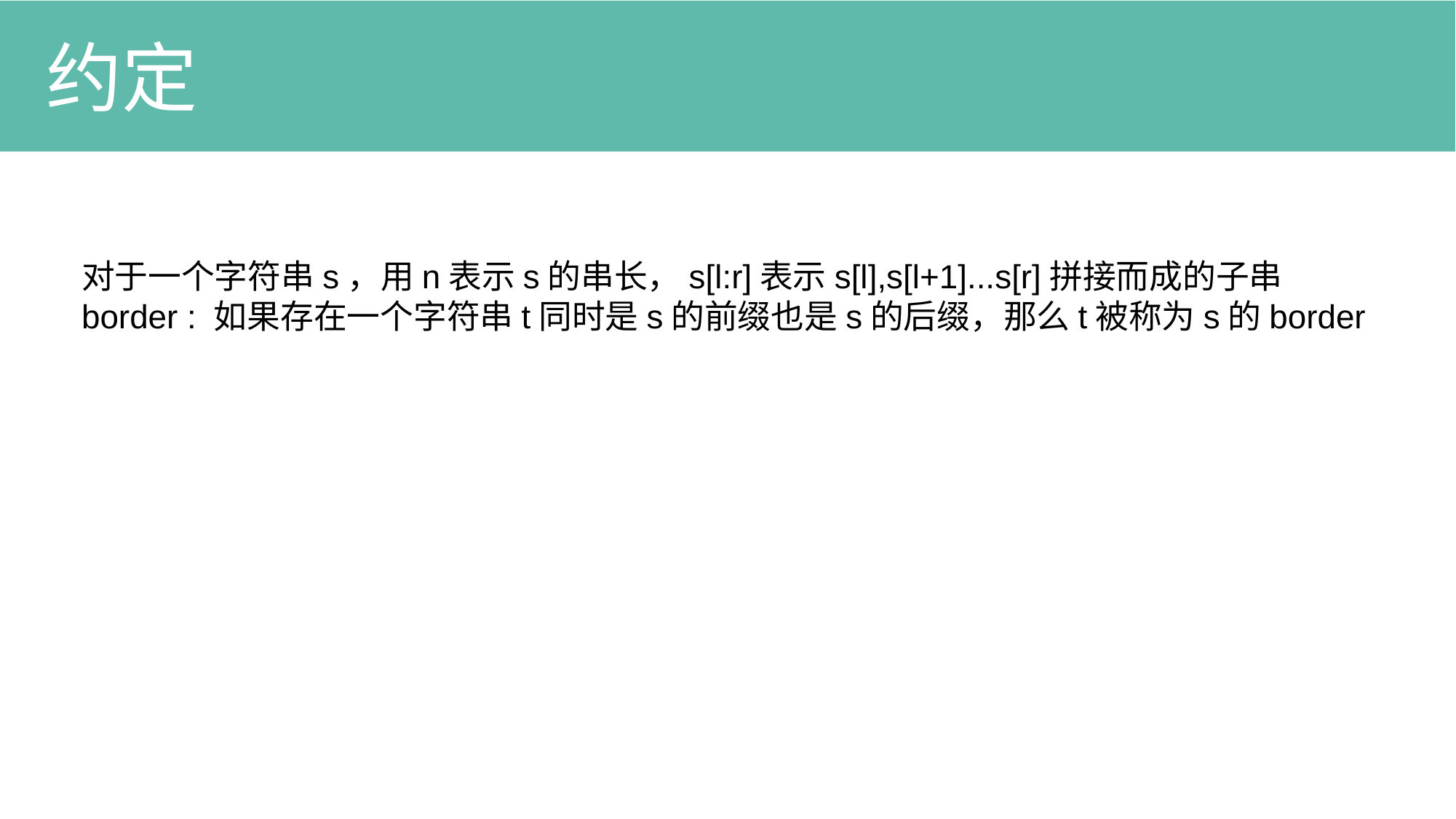

约定
对于一个字符串s，用n表示s的串长，s[l:r]表示s[l],s[l+1]...s[r]拼接而成的子串
border : 如果存在一个字符串t同时是s的前缀也是s的后缀，那么t被称为s的border